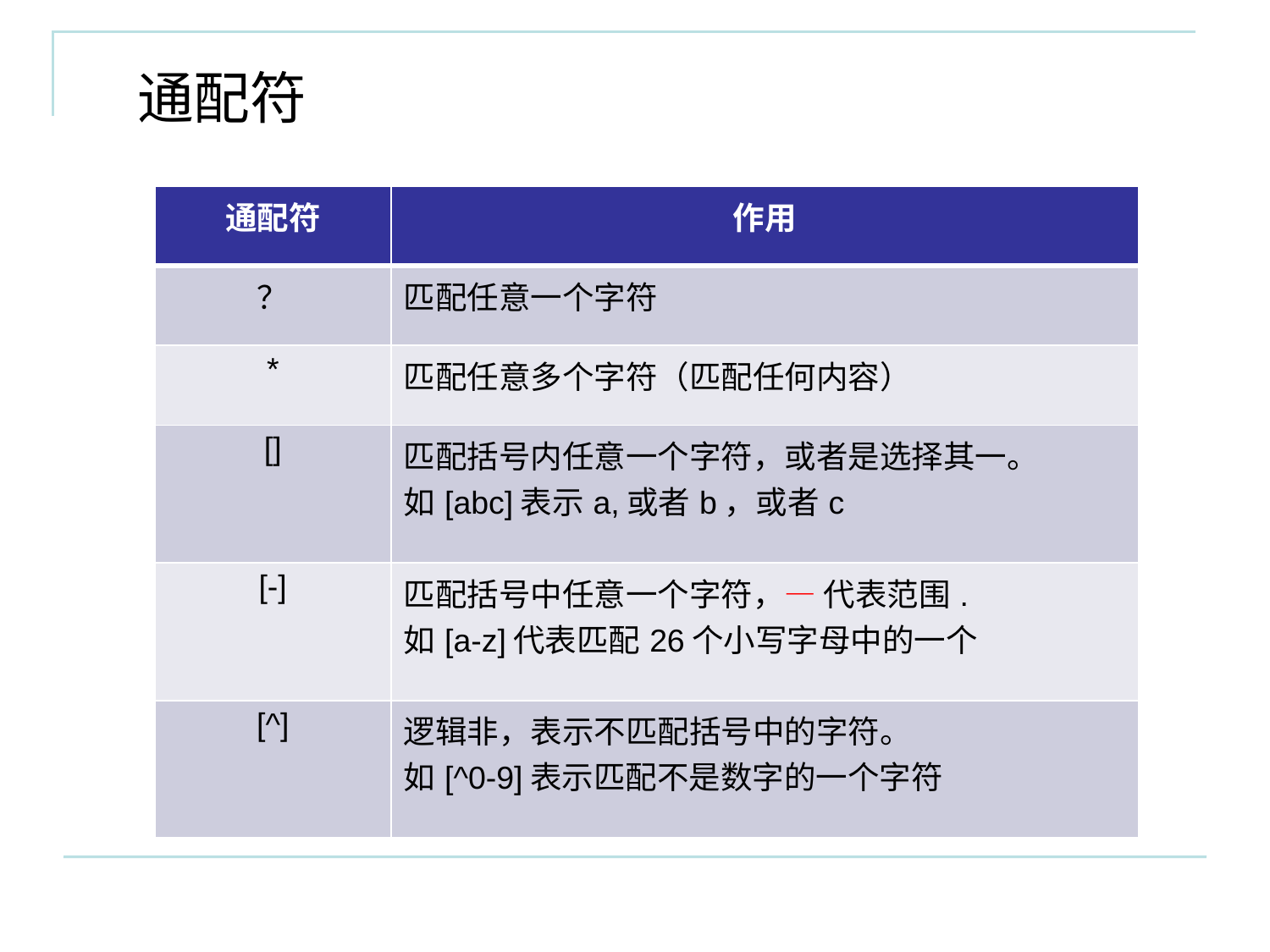

通配符
| 通配符 | 作用 |
| --- | --- |
| ？ | 匹配任意一个字符 |
| \* | 匹配任意多个字符（匹配任何内容） |
| [] | 匹配括号内任意一个字符，或者是选择其一。 如[abc]表示a,或者b，或者c |
| [-] | 匹配括号中任意一个字符，— 代表范围. 如[a-z]代表匹配26个小写字母中的一个 |
| [^] | 逻辑非，表示不匹配括号中的字符。 如[^0-9]表示匹配不是数字的一个字符 |

#